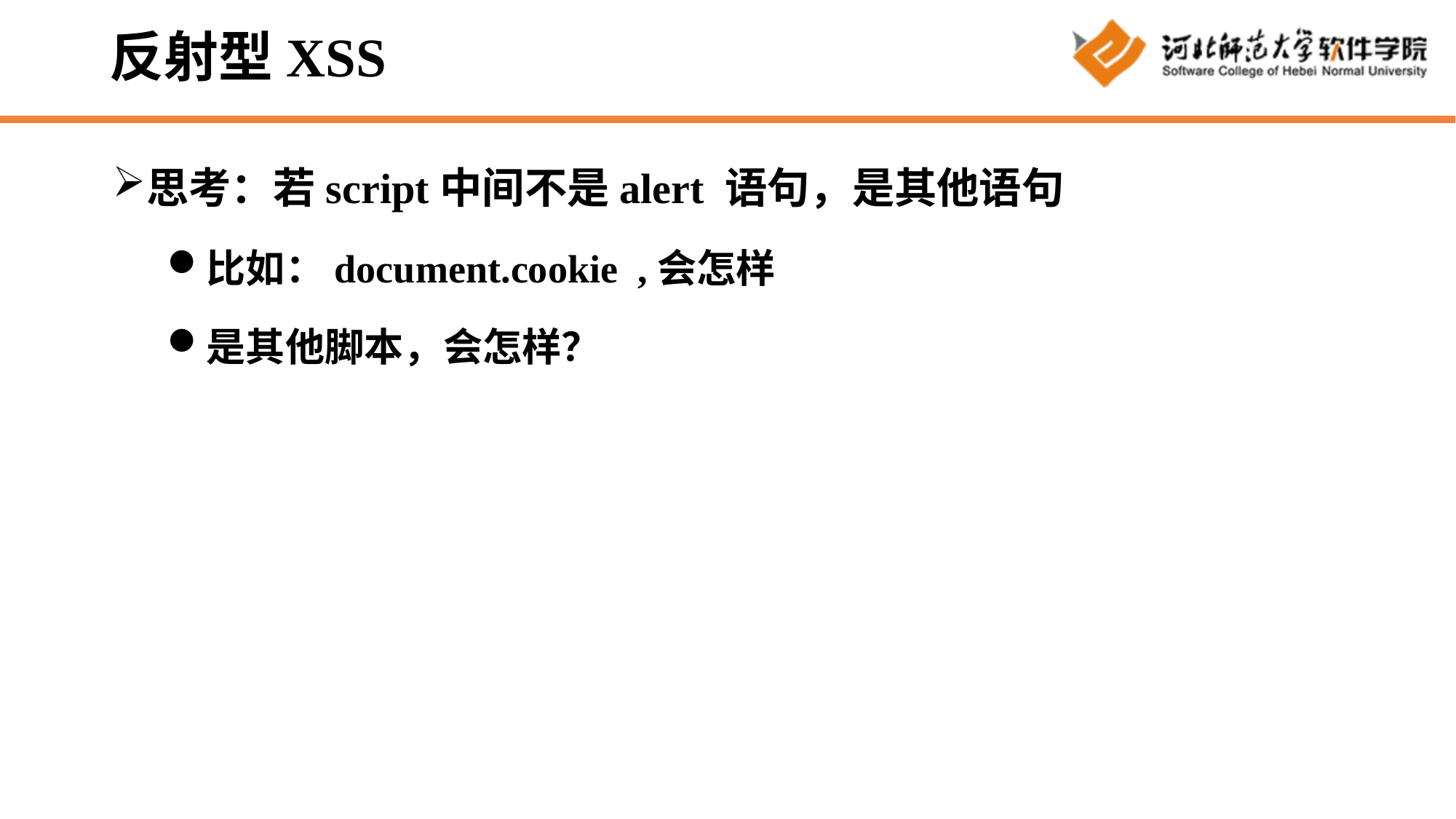

# 反射型XSS
思考：若script中间不是alert 语句，是其他语句
比如：document.cookie  ,会怎样
是其他脚本，会怎样？